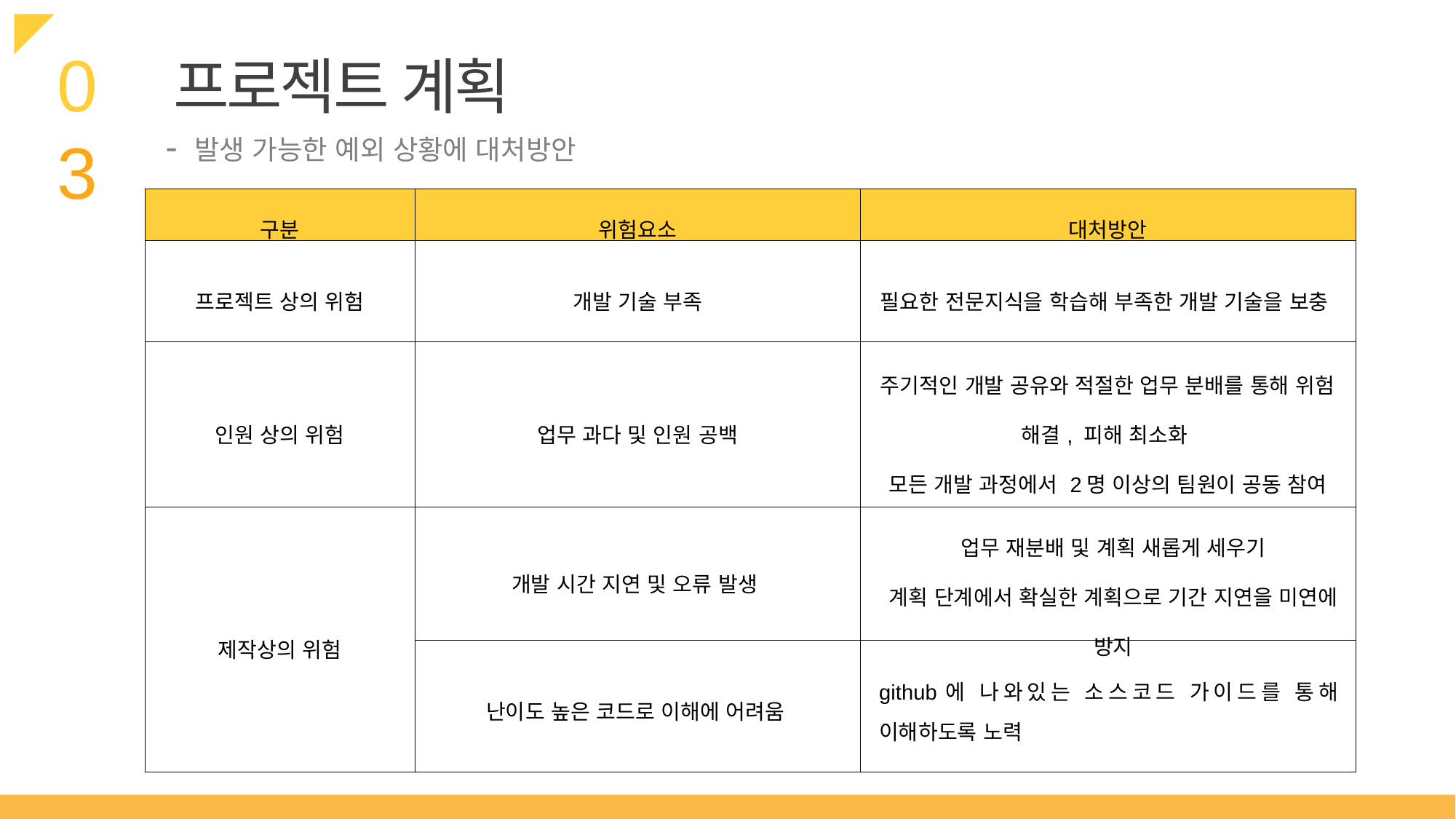

03
프로젝트 계획
 - 발생 가능한 예외 상황에 대처방안
| 구분 | 위험요소 | 대처방안 |
| --- | --- | --- |
| 프로젝트 상의 위험 | 개발 기술 부족 | 필요한 전문지식을 학습해 부족한 개발 기술을 보충 |
| 인원 상의 위험 | 업무 과다 및 인원 공백 | 주기적인 개발 공유와 적절한 업무 분배를 통해 위험 해결, 피해 최소화 모든 개발 과정에서 2명 이상의 팀원이 공동 참여 |
| 제작상의 위험 | 개발 시간 지연 및 오류 발생 | 업무 재분배 및 계획 새롭게 세우기 계획 단계에서 확실한 계획으로 기간 지연을 미연에 방지 |
|  | 난이도 높은 코드로 이해에 어려움 | github에 나와있는 소스코드 가이드를 통해 이해하도록 노력 |